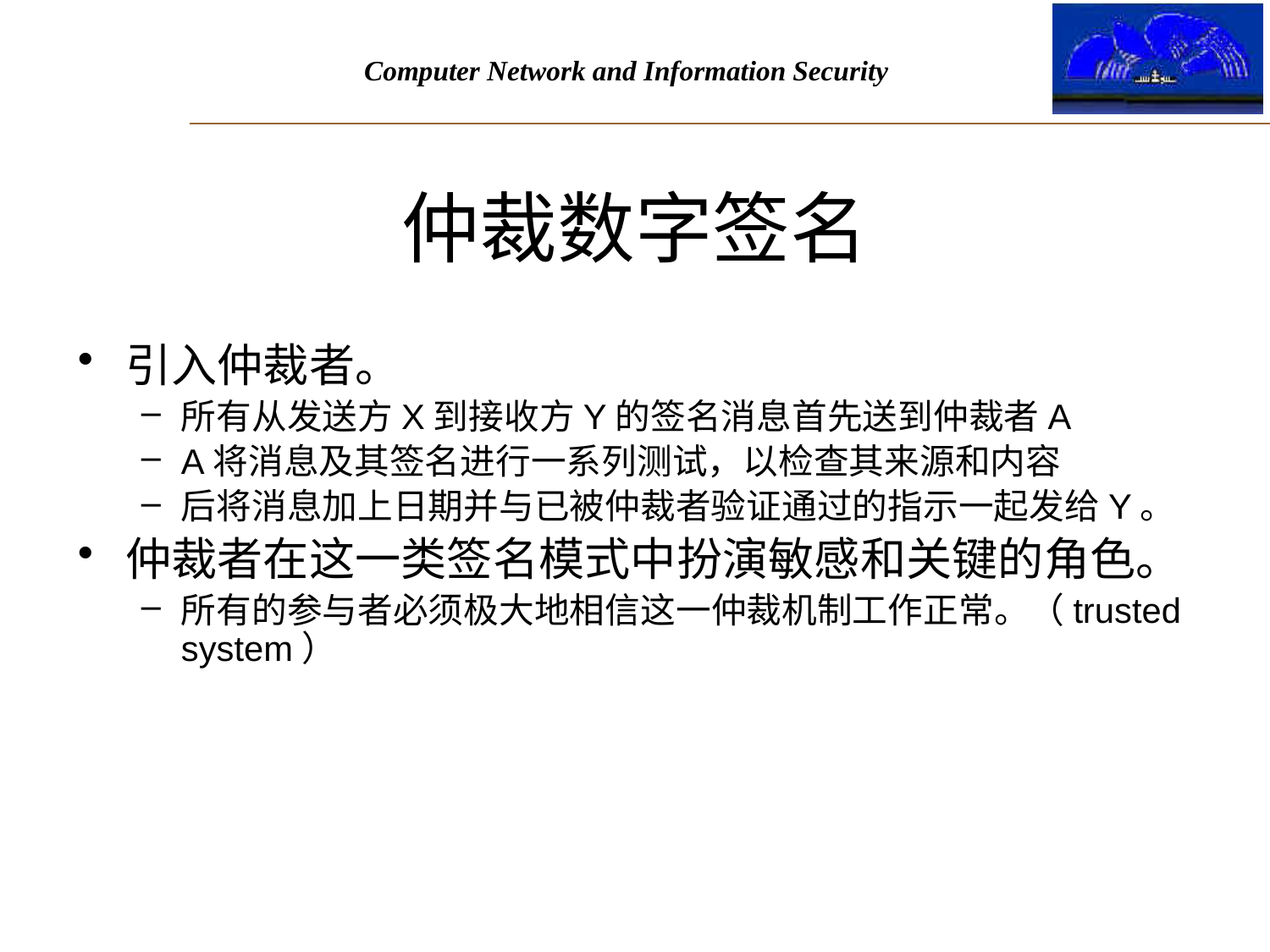

# 仲裁数字签名
引入仲裁者。
所有从发送方X到接收方Y的签名消息首先送到仲裁者A
A将消息及其签名进行一系列测试，以检查其来源和内容
后将消息加上日期并与已被仲裁者验证通过的指示一起发给Y。
仲裁者在这一类签名模式中扮演敏感和关键的角色。
所有的参与者必须极大地相信这一仲裁机制工作正常。（trusted system）